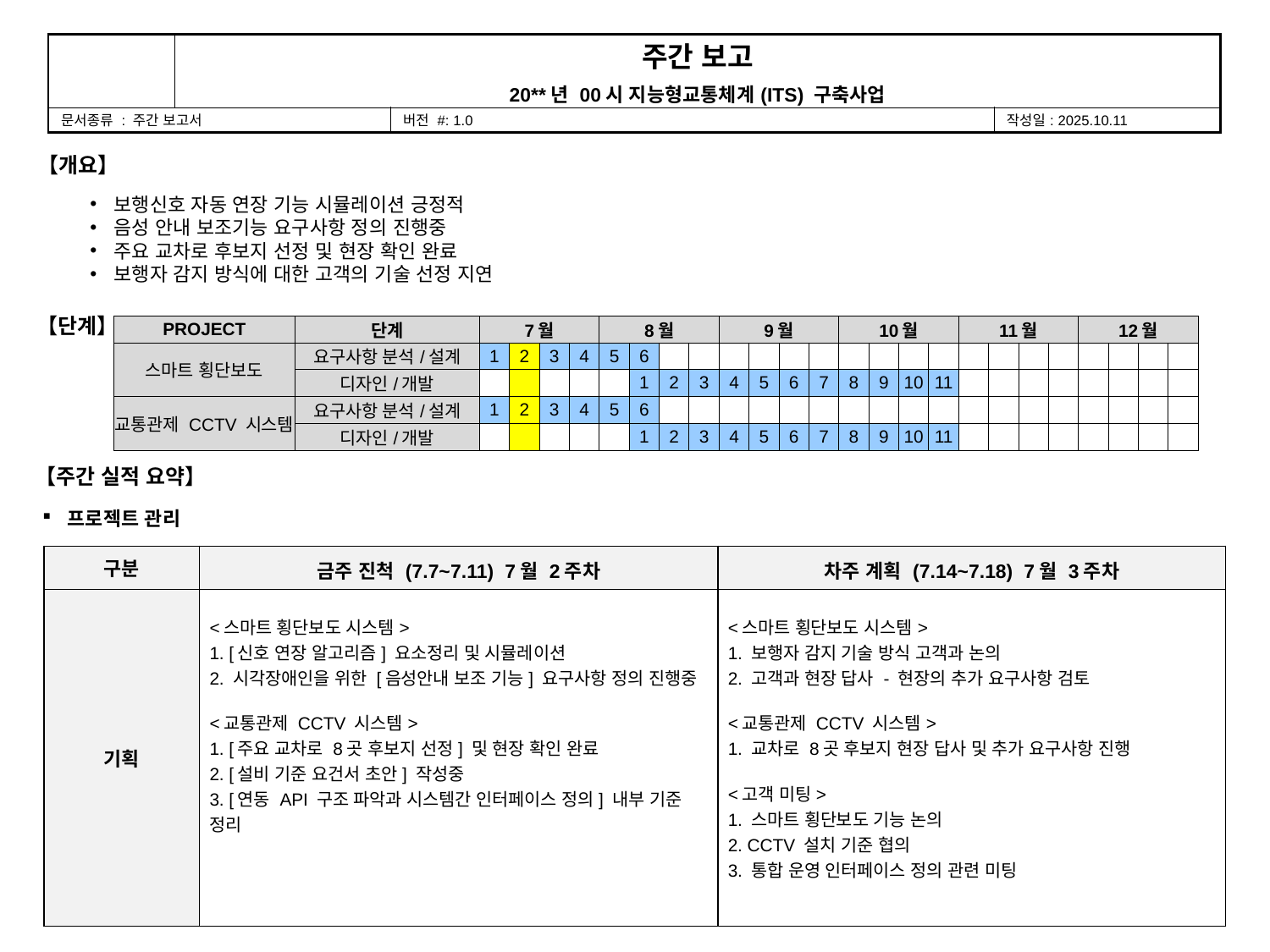

【개요】
보행신호 자동 연장 기능 시뮬레이션 긍정적
음성 안내 보조기능 요구사항 정의 진행중
주요 교차로 후보지 선정 및 현장 확인 완료
보행자 감지 방식에 대한 고객의 기술 선정 지연
【단계】
| PROJECT | 단계 | 7월 |  |  |  | 8월 |  |  |  | 9월 |  |  |  | 10월 |  |  |  | 11월 |  |  |  | 12월 |  |  |  |
| --- | --- | --- | --- | --- | --- | --- | --- | --- | --- | --- | --- | --- | --- | --- | --- | --- | --- | --- | --- | --- | --- | --- | --- | --- | --- |
| 스마트 횡단보도 | 요구사항 분석/설계 | 1 | 2 | 3 | 4 | 5 | 6 |  |  |  |  |  |  |  |  |  |  |  |  |  |  |  |  |  |  |
|  | 디자인/개발 |  |  |  |  |  | 1 | 2 | 3 | 4 | 5 | 6 | 7 | 8 | 9 | 10 | 11 |  |  |  |  |  |  |  |  |
| 교통관제 CCTV 시스템 | 요구사항 분석/설계 | 1 | 2 | 3 | 4 | 5 | 6 |  |  |  |  |  |  |  |  |  |  |  |  |  |  |  |  |  |  |
|  | 디자인/개발 |  |  |  |  |  | 1 | 2 | 3 | 4 | 5 | 6 | 7 | 8 | 9 | 10 | 11 |  |  |  |  |  |  |  |  |
【주간 실적 요약】
프로젝트 관리
| 구분 | 금주 진척 (7.7~7.11) 7월 2주차 | 차주 계획 (7.14~7.18) 7월 3주차 |
| --- | --- | --- |
| 기획 | <스마트 횡단보도 시스템> 1. [신호 연장 알고리즘] 요소정리 및 시뮬레이션 2. 시각장애인을 위한 [음성안내 보조 기능] 요구사항 정의 진행중 <교통관제 CCTV 시스템> 1. [주요 교차로 8곳 후보지 선정] 및 현장 확인 완료 2. [설비 기준 요건서 초안] 작성중 3. [연동 API 구조 파악과 시스템간 인터페이스 정의] 내부 기준 정리 | <스마트 횡단보도 시스템> 1. 보행자 감지 기술 방식 고객과 논의 2. 고객과 현장 답사 - 현장의 추가 요구사항 검토 <교통관제 CCTV 시스템> 1. 교차로 8곳 후보지 현장 답사 및 추가 요구사항 진행 <고객 미팅> 1. 스마트 횡단보도 기능 논의 2. CCTV 설치 기준 협의 3. 통합 운영 인터페이스 정의 관련 미팅 |